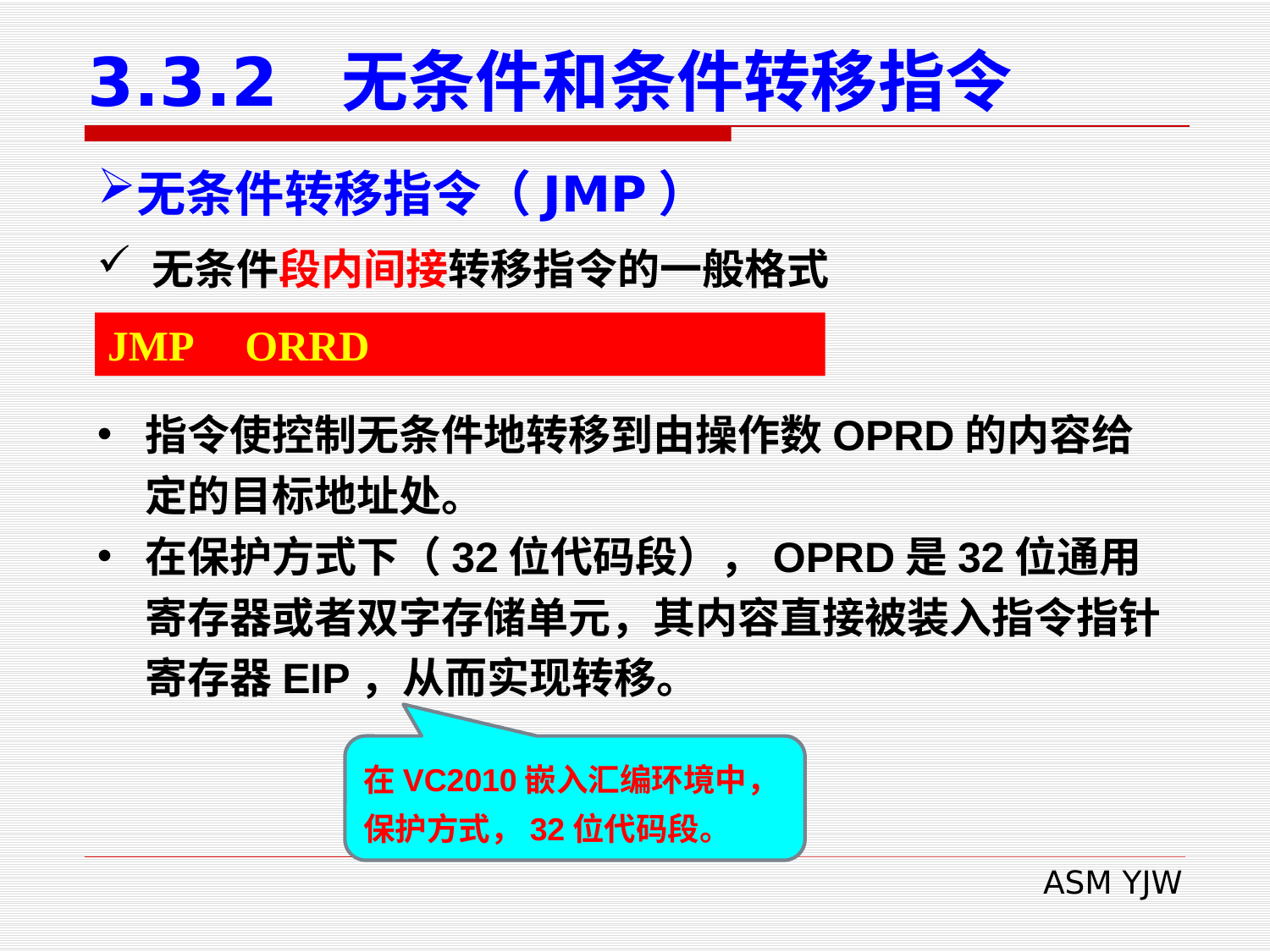

# 3.3.2  无条件和条件转移指令
无条件转移指令（JMP）
 无条件段内间接转移指令的一般格式
JMP     ORRD
指令使控制无条件地转移到由操作数OPRD的内容给定的目标地址处。
在保护方式下（32位代码段），OPRD是32位通用寄存器或者双字存储单元，其内容直接被装入指令指针寄存器EIP，从而实现转移。
在VC2010嵌入汇编环境中，
保护方式，32位代码段。